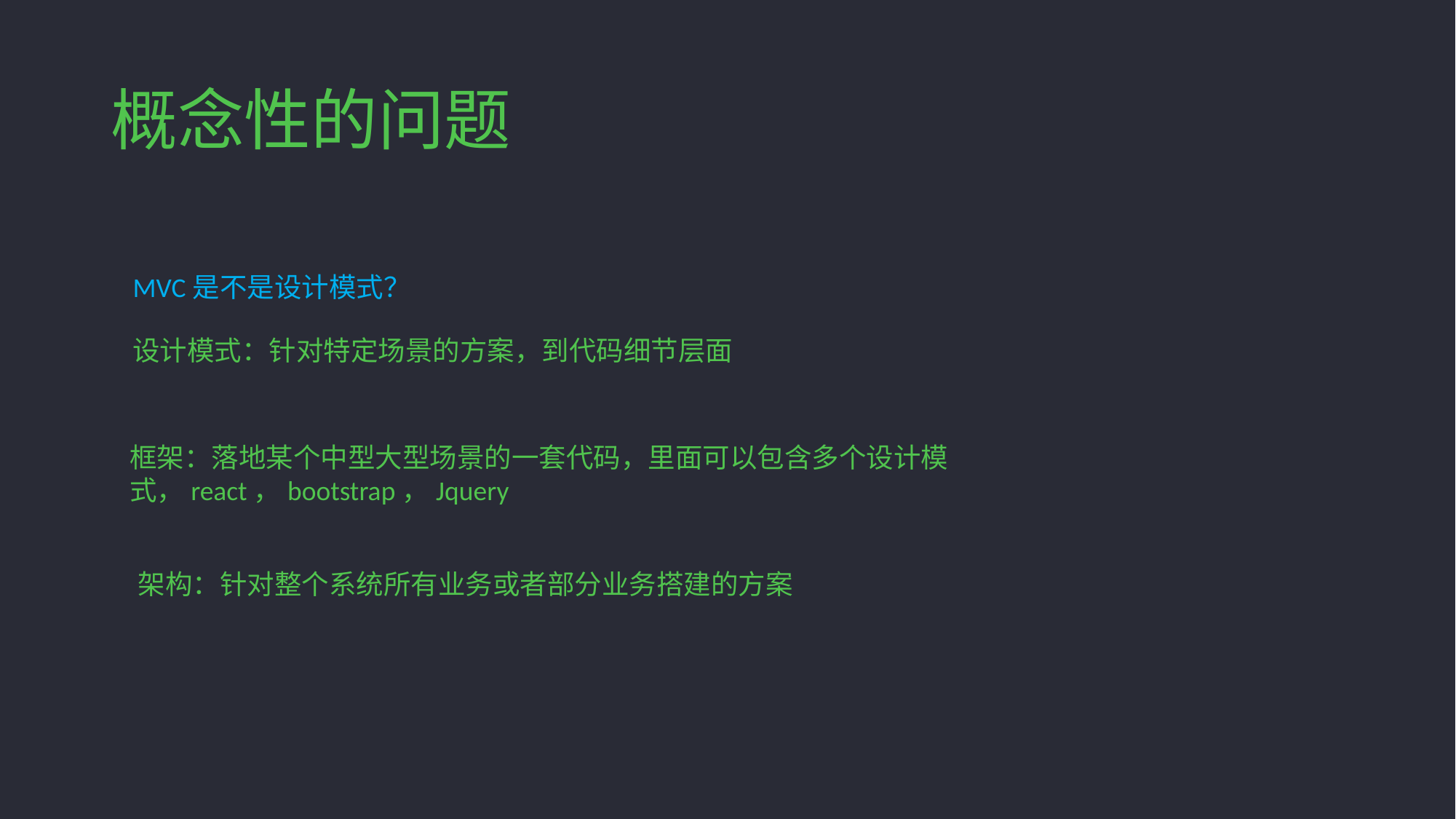

# 概念性的问题
MVC是不是设计模式？
设计模式：针对特定场景的方案，到代码细节层面
框架：落地某个中型大型场景的一套代码，里面可以包含多个设计模式，react，bootstrap，Jquery
架构：针对整个系统所有业务或者部分业务搭建的方案